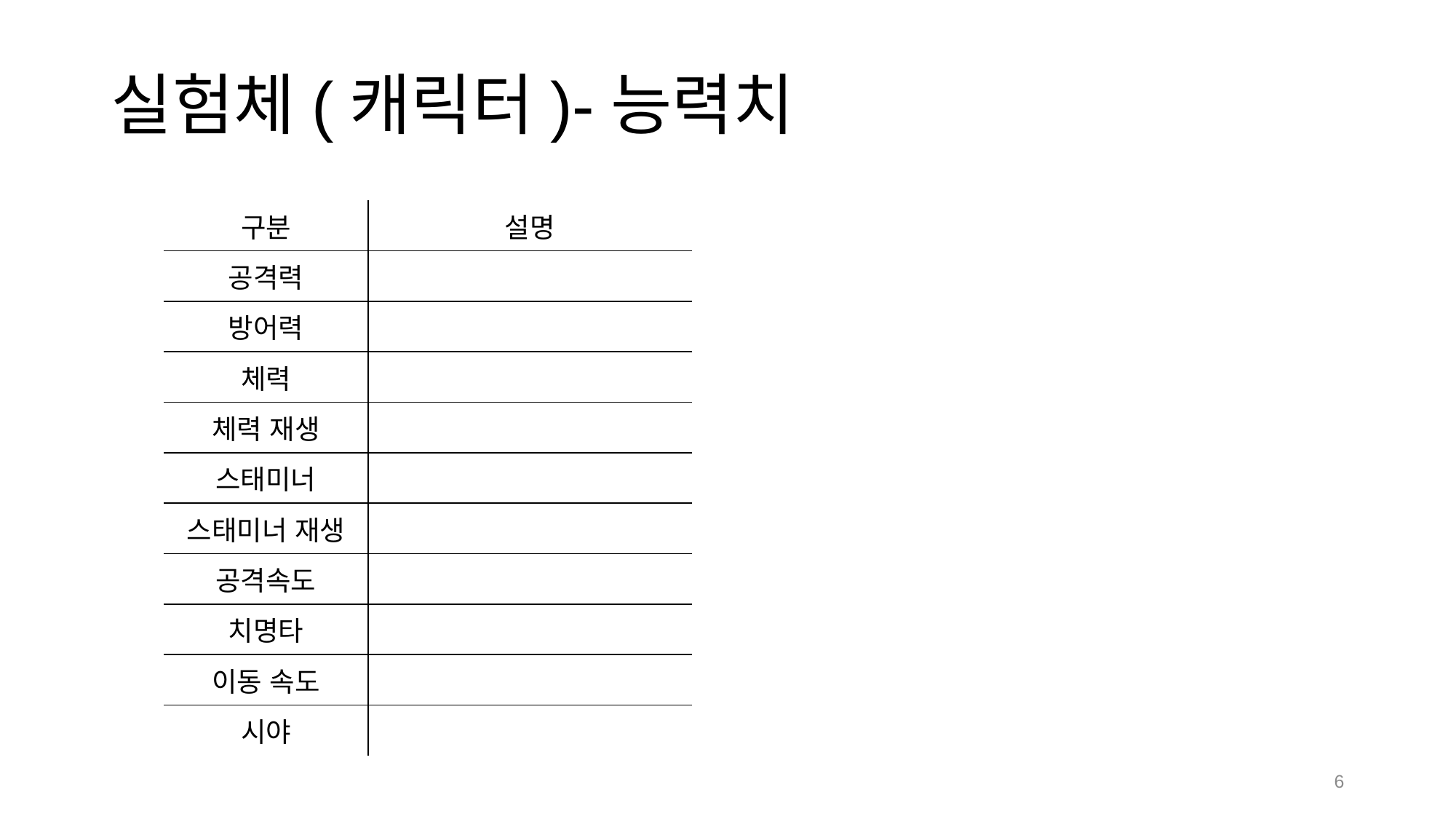

# 실험체(캐릭터)-능력치
| 구분 | 설명 |
| --- | --- |
| 공격력 |  |
| 방어력 |  |
| 체력 |  |
| 체력 재생 |  |
| 스태미너 |  |
| 스태미너 재생 |  |
| 공격속도 |  |
| 치명타 |  |
| 이동 속도 |  |
| 시야 |  |
6